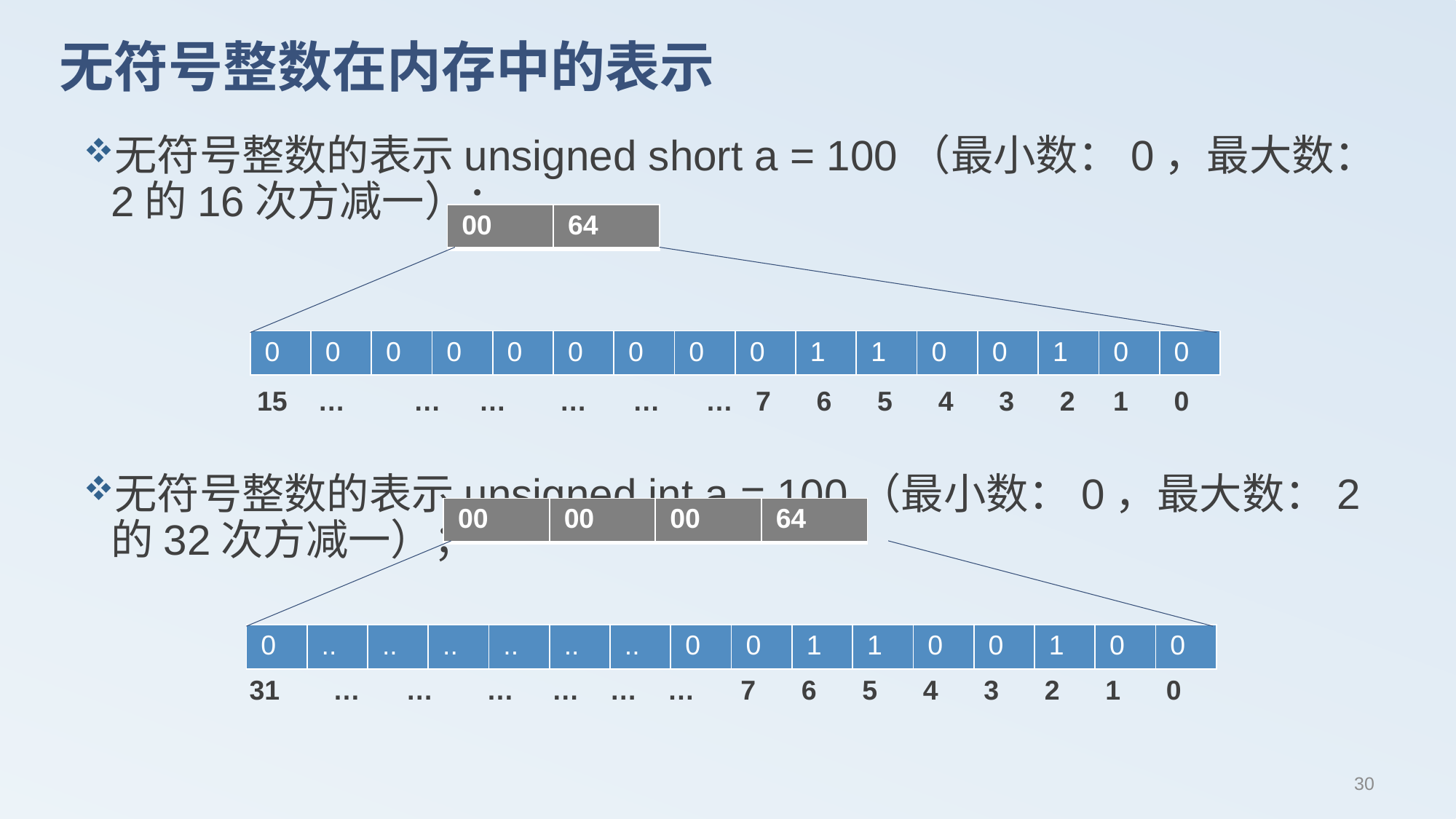

# 无符号整数在内存中的表示
无符号整数的表示unsigned short a = 100（最小数：0，最大数：2的16次方减一）；

无符号整数的表示unsigned int a = 100（最小数：0，最大数：2的32次方减一）；

| 00 | 64 |
| --- | --- |
| 0 | 0 | 0 | 0 | 0 | 0 | 0 | 0 | 0 | 1 | 1 | 0 | 0 | 1 | 0 | 0 |
| --- | --- | --- | --- | --- | --- | --- | --- | --- | --- | --- | --- | --- | --- | --- | --- |
15    …         …     …       …      …      …   7      6      5      4      3      2     1      0
| 00 | 00 | 00 | 64 |
| --- | --- | --- | --- |
| 0 | .. | .. | .. | .. | .. | .. | 0 | 0 | 1 | 1 | 0 | 0 | 1 | 0 | 0 |
| --- | --- | --- | --- | --- | --- | --- | --- | --- | --- | --- | --- | --- | --- | --- | --- |
31       …      …       …     …    …    …      7      6      5      4      3      2      1      0